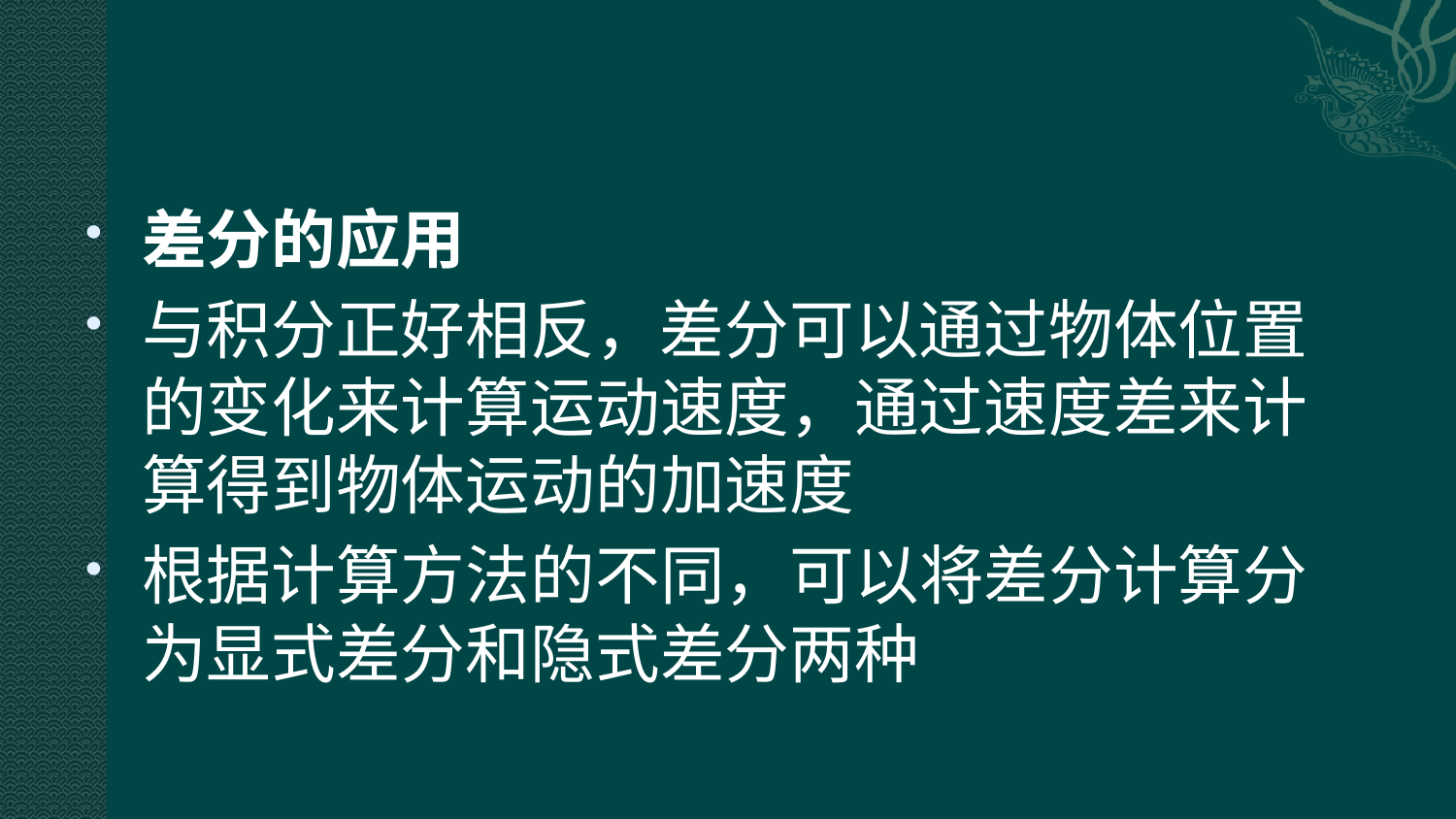

#
差分的应用
与积分正好相反，差分可以通过物体位置的变化来计算运动速度，通过速度差来计算得到物体运动的加速度
根据计算方法的不同，可以将差分计算分为显式差分和隐式差分两种